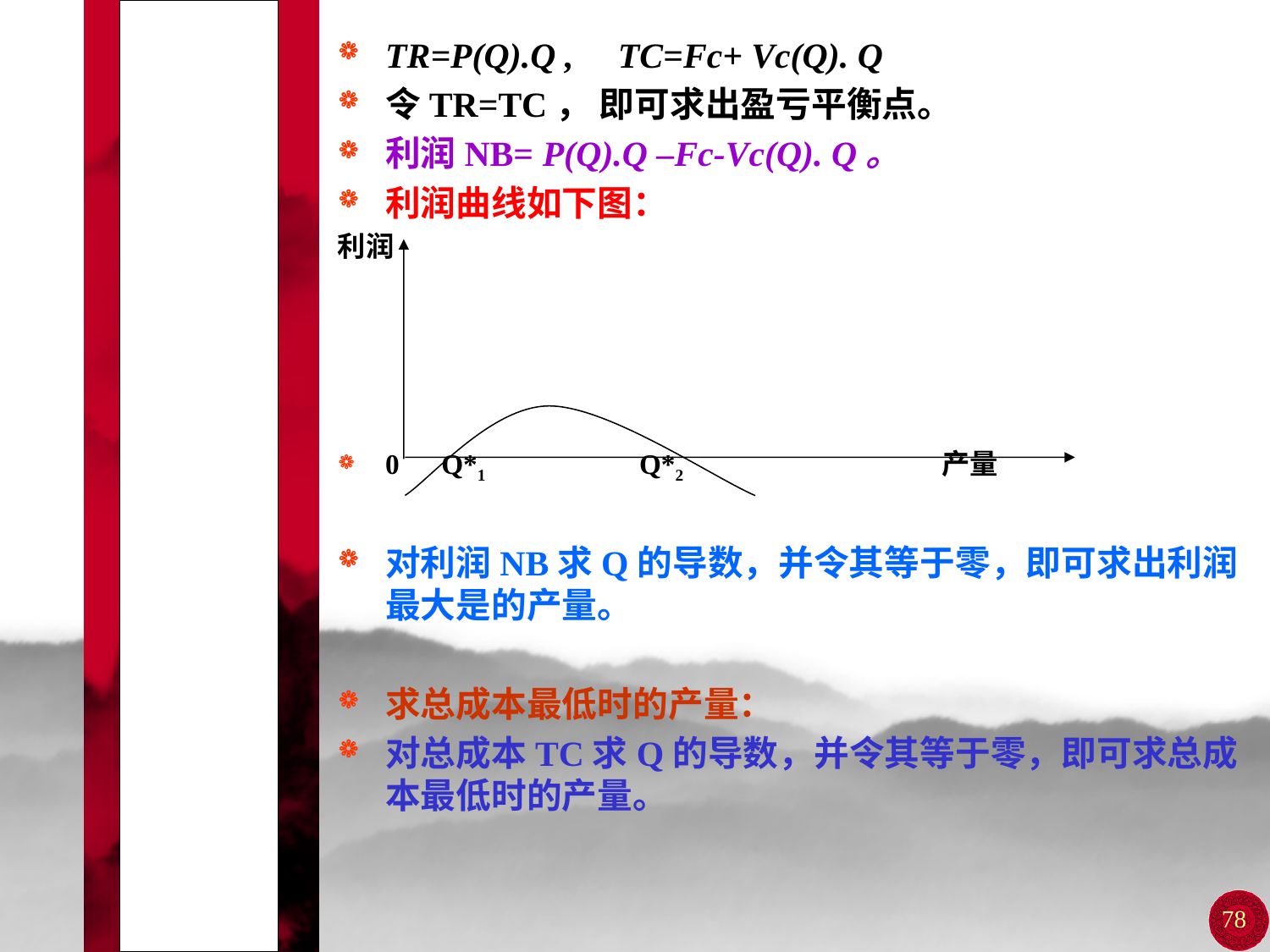

# 第一节    盈亏平衡分析
TR=P(Q).Q ,     TC=Fc+ Vc(Q). Q
令TR=TC， 即可求出盈亏平衡点。
利润NB= P(Q).Q –Fc-Vc(Q). Q。
利润曲线如下图：
利润

0      Q*1                      Q*2                                    产量

对利润NB求Q的导数，并令其等于零，即可求出利润最大是的产量。

求总成本最低时的产量：
对总成本TC求Q的导数，并令其等于零，即可求总成本最低时的产量。

78